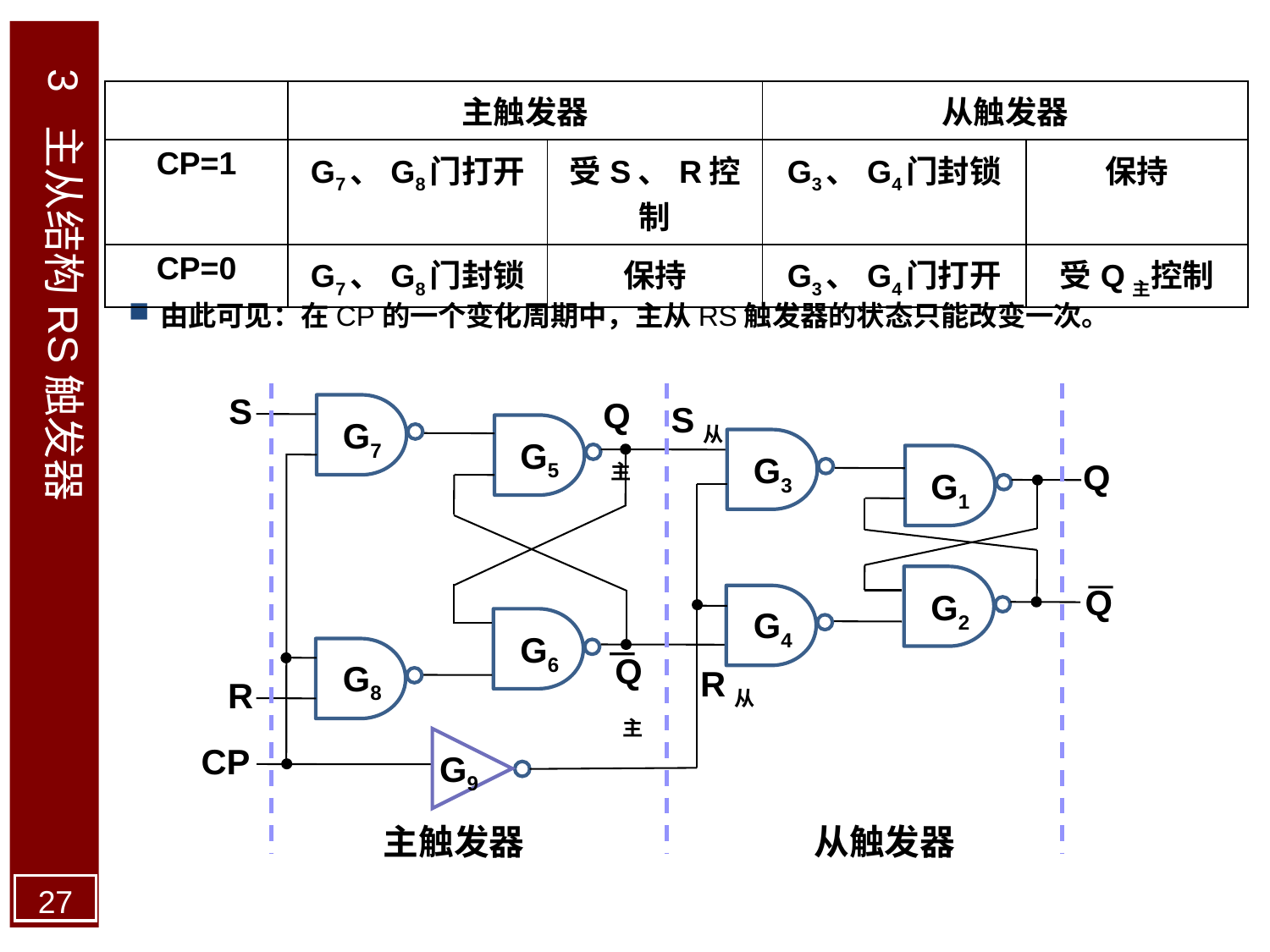

3  主从结构RS触发器
|  | 主触发器 |  | 从触发器 |  |
| --- | --- | --- | --- | --- |
| CP=1 | G7、G8门打开 | 受S、R控制 | G3、G4门封锁 | 保持 |
| CP=0 | G7、G8门封锁 | 保持 | G3、G4门打开 | 受Q主控制 |
由此可见：在CP的一个变化周期中，主从RS触发器的状态只能改变一次。

S
Q主
S从

G7

G5

G3

Q

G1

Q
G2

G4

G6

Q主
G8

R从

R

G9

CP

主触发器
从触发器
27